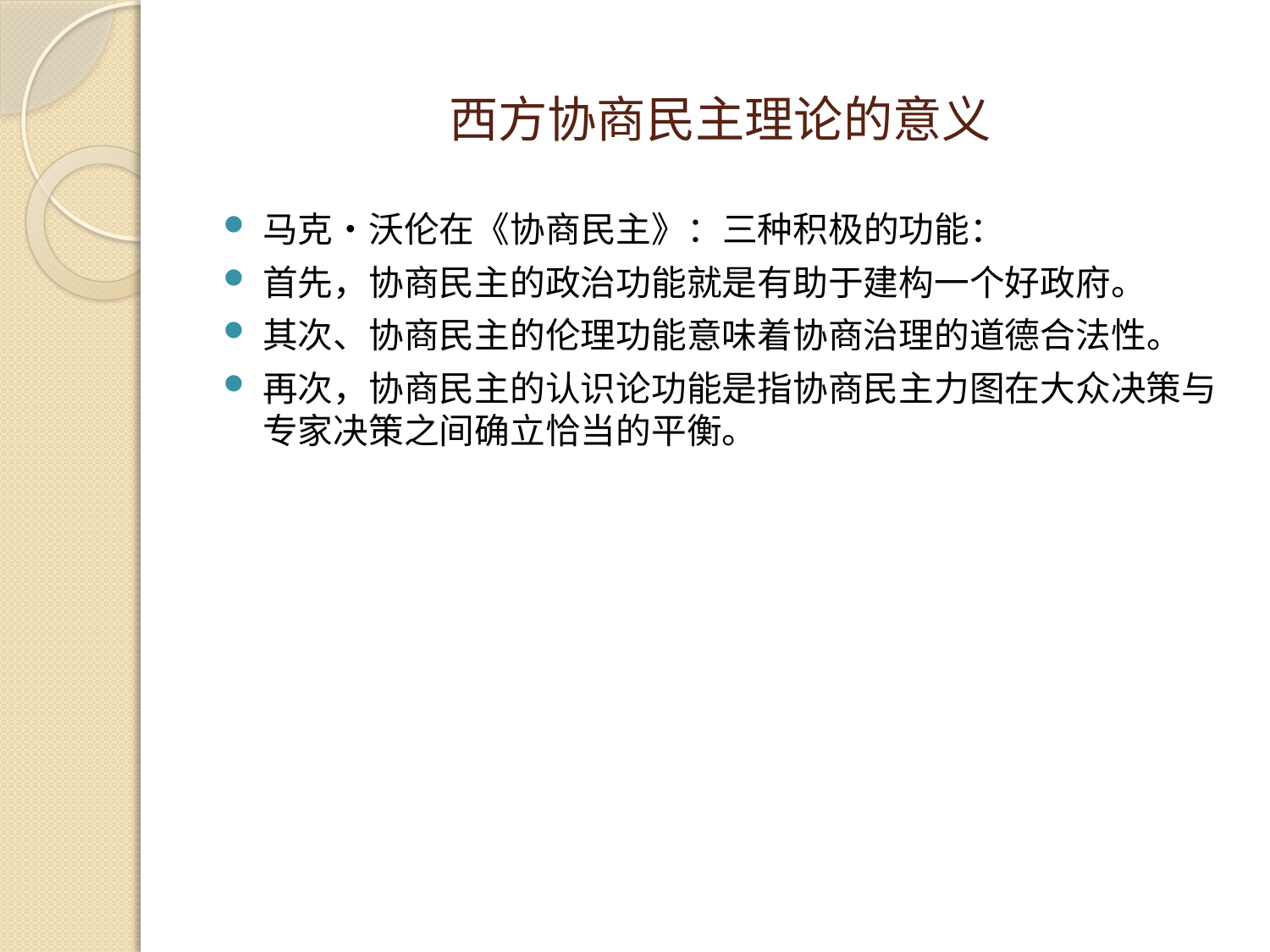

# 西方协商民主理论的意义
马克•沃伦在《协商民主》：三种积极的功能：
首先，协商民主的政治功能就是有助于建构一个好政府。
其次、协商民主的伦理功能意味着协商治理的道德合法性。
再次，协商民主的认识论功能是指协商民主力图在大众决策与专家决策之间确立恰当的平衡。